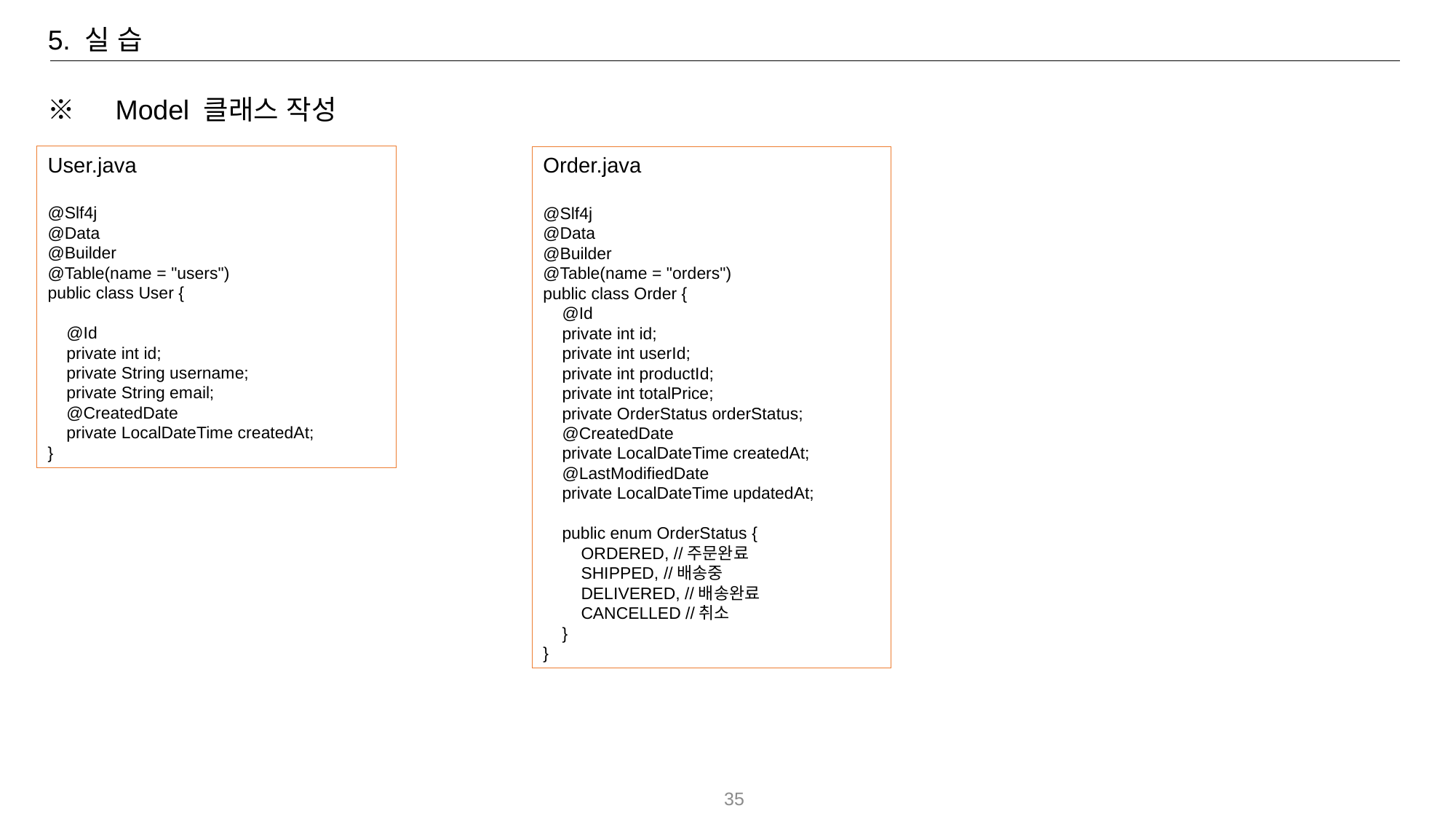

# 5. 실 습
※　Model 클래스 작성
User.java

@Slf4j
@Data
@Builder
@Table(name = "users")
public class User {

    @Id
    private int id;
    private String username;
    private String email;
    @CreatedDate
    private LocalDateTime createdAt;
}
Order.java

@Slf4j
@Data
@Builder
@Table(name = "orders")
public class Order {
    @Id
    private int id;
    private int userId;
    private int productId;
    private int totalPrice;
    private OrderStatus orderStatus;
    @CreatedDate
    private LocalDateTime createdAt;
    @LastModifiedDate
    private LocalDateTime updatedAt;

    public enum OrderStatus {
        ORDERED, //주문완료
        SHIPPED, //배송중
        DELIVERED, //배송완료
        CANCELLED //취소
    }
}
35